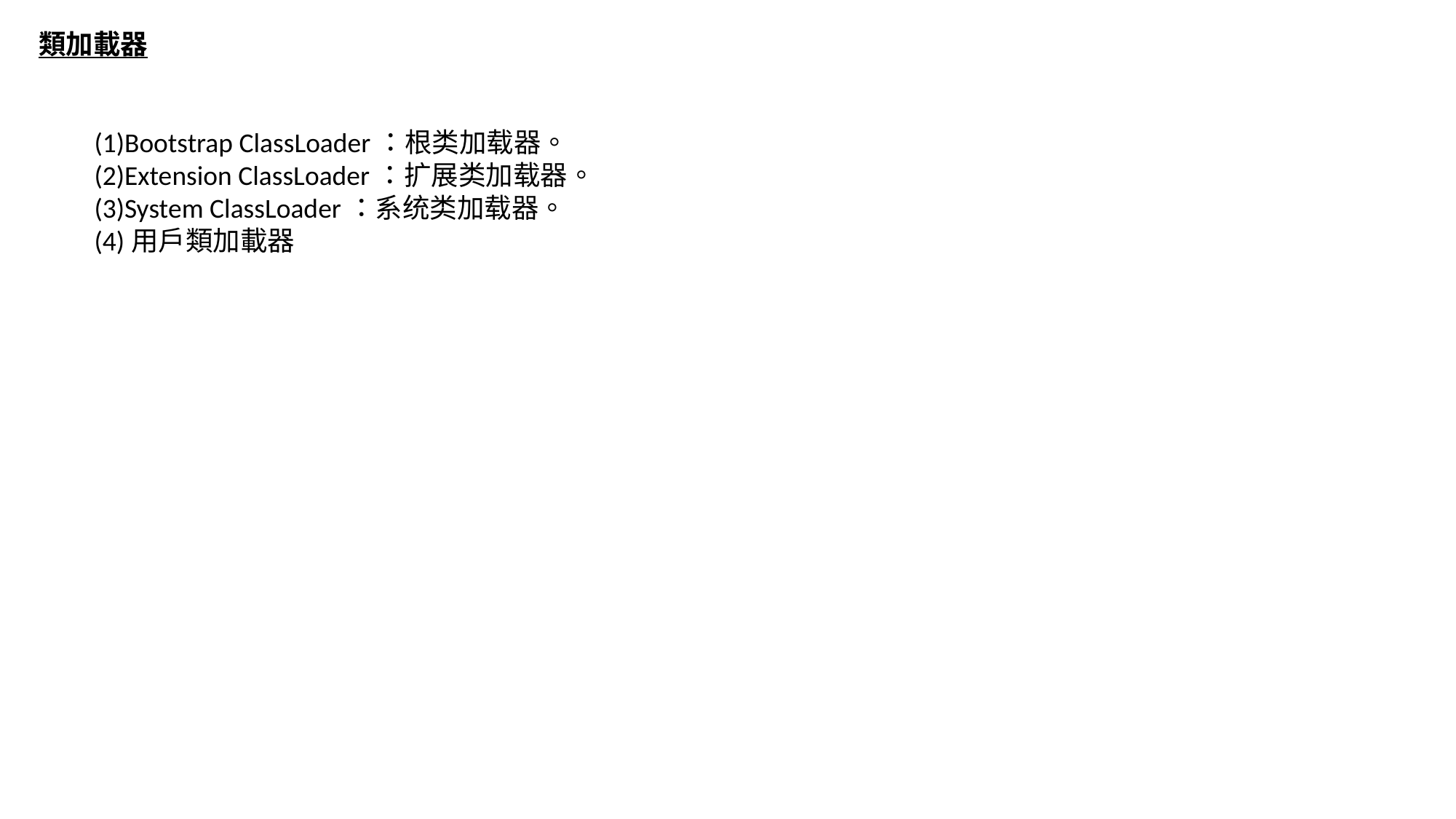

類加載器

         (1)Bootstrap ClassLoader：根类加载器。
         (2)Extension ClassLoader：扩展类加载器。
         (3)System ClassLoader：系统类加载器。
         (4)用戶類加載器